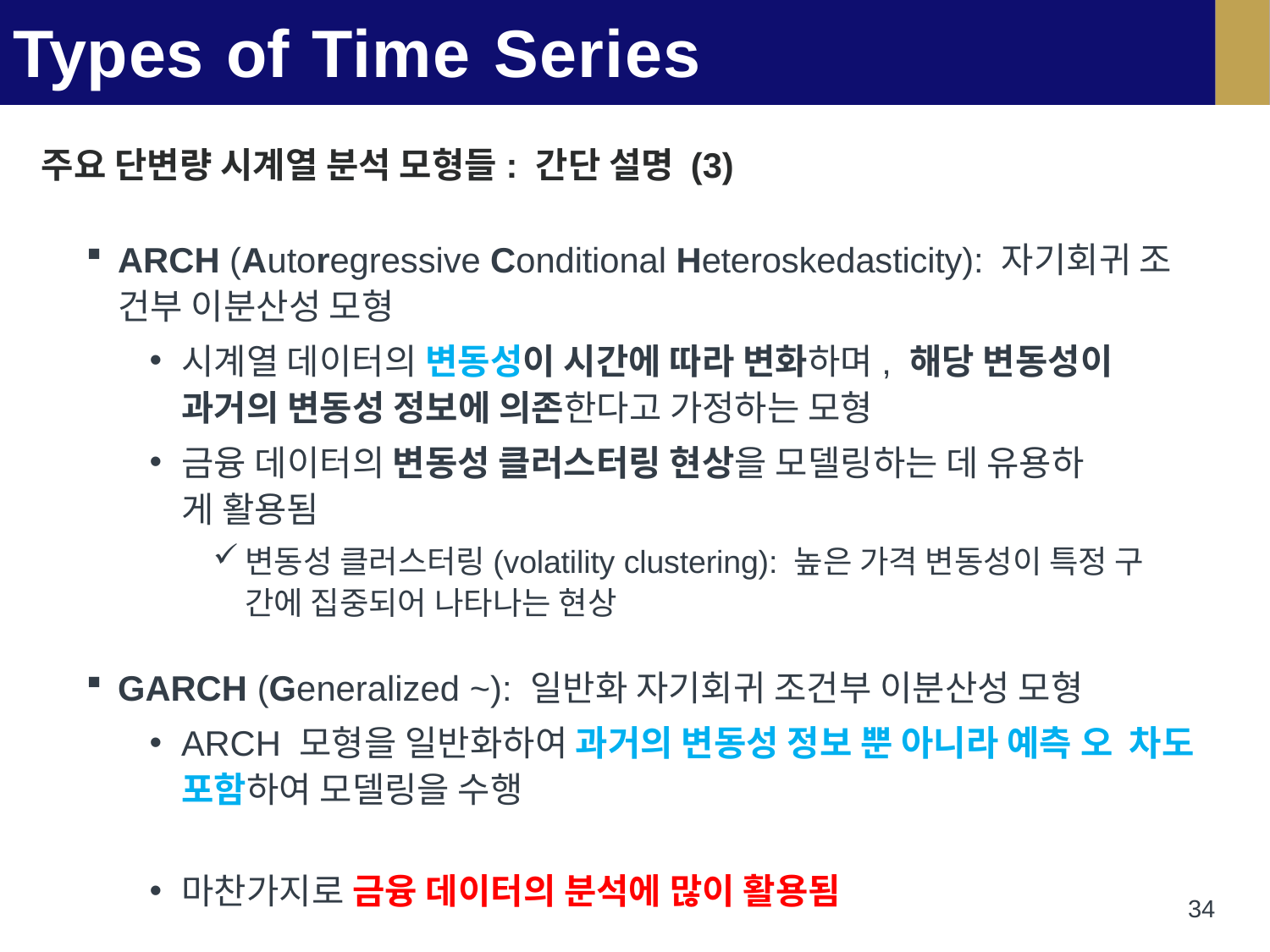

# Types of Time Series Analysis
주요 단변량 시계열 분석 모형들: 간단 설명 (3)

ARCH (Autoregressive Conditional Heteroskedasticity): 자기회귀 조  건부 이분산성 모형
시계열 데이터의 변동성이 시간에 따라 변화하며, 해당 변동성이  과거의 변동성 정보에 의존한다고 가정하는 모형
금융 데이터의 변동성 클러스터링 현상을 모델링하는 데 유용하
게 활용됨
변동성 클러스터링(volatility clustering): 높은 가격 변동성이 특정 구  간에 집중되어 나타나는 현상

GARCH (Generalized ~): 일반화 자기회귀 조건부 이분산성 모형
ARCH 모형을 일반화하여 과거의 변동성 정보 뿐 아니라 예측 오  차도 포함하여 모델링을 수행
마찬가지로 금융 데이터의 분석에 많이 활용됨
34